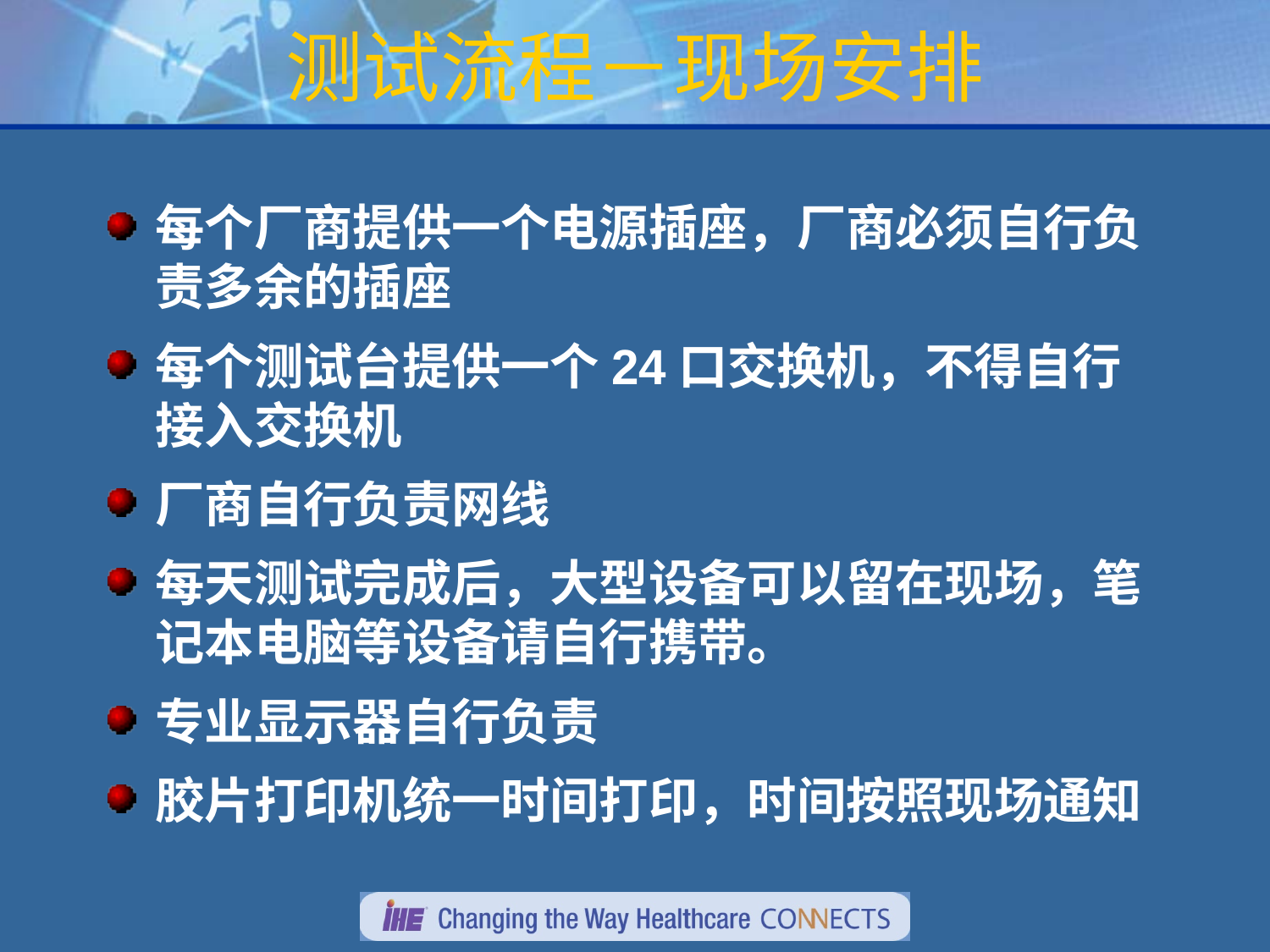

# 测试流程－现场安排
每个厂商提供一个电源插座，厂商必须自行负责多余的插座
每个测试台提供一个24口交换机，不得自行接入交换机
厂商自行负责网线
每天测试完成后，大型设备可以留在现场，笔记本电脑等设备请自行携带。
专业显示器自行负责
胶片打印机统一时间打印，时间按照现场通知